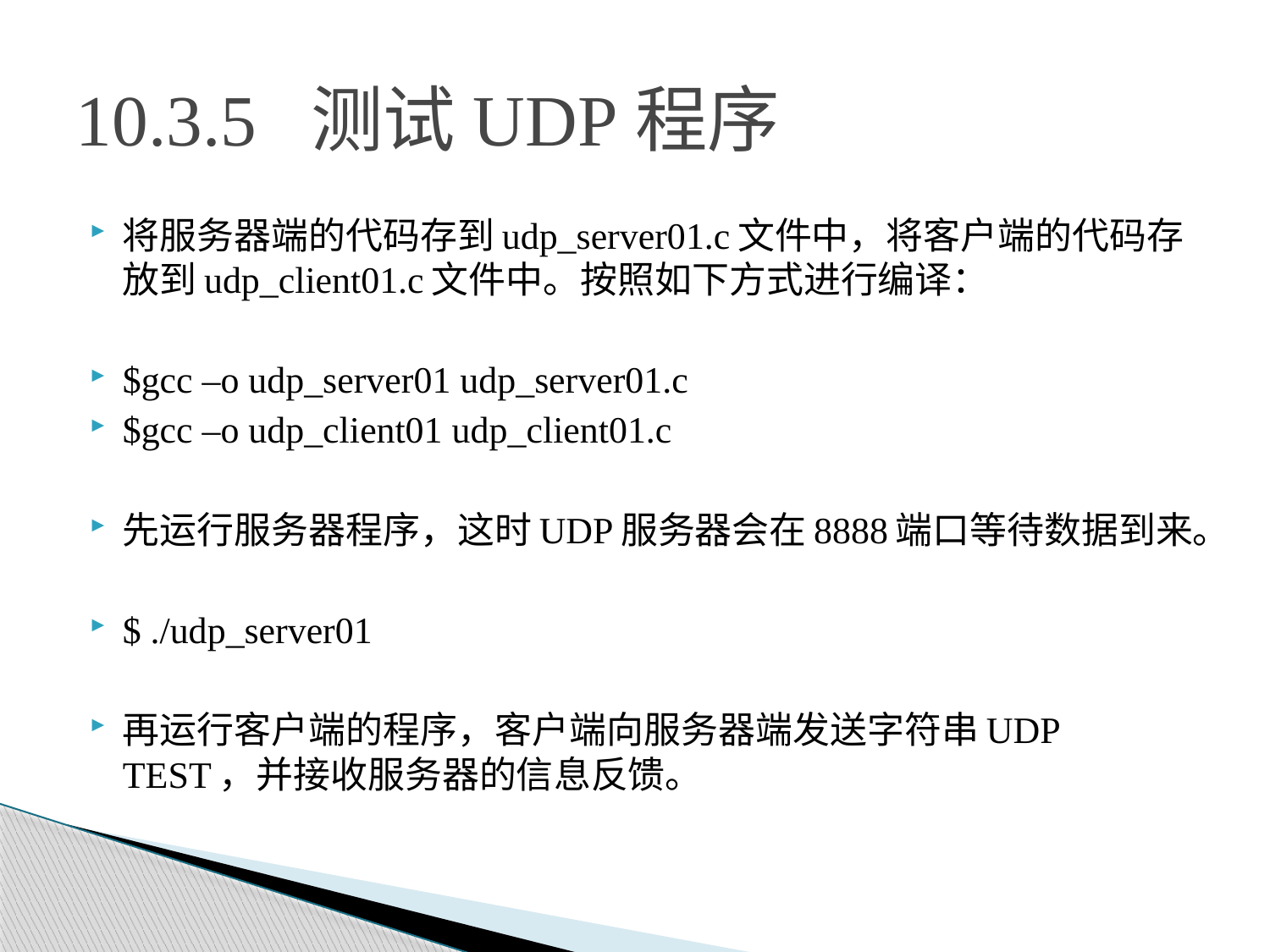

# 10.3.5  测试UDP程序
将服务器端的代码存到udp_server01.c文件中，将客户端的代码存放到udp_client01.c文件中。按照如下方式进行编译：

$gcc –o udp_server01 udp_server01.c
$gcc –o udp_client01 udp_client01.c

先运行服务器程序，这时UDP服务器会在8888端口等待数据到来。

$ ./udp_server01

再运行客户端的程序，客户端向服务器端发送字符串UDP TEST，并接收服务器的信息反馈。